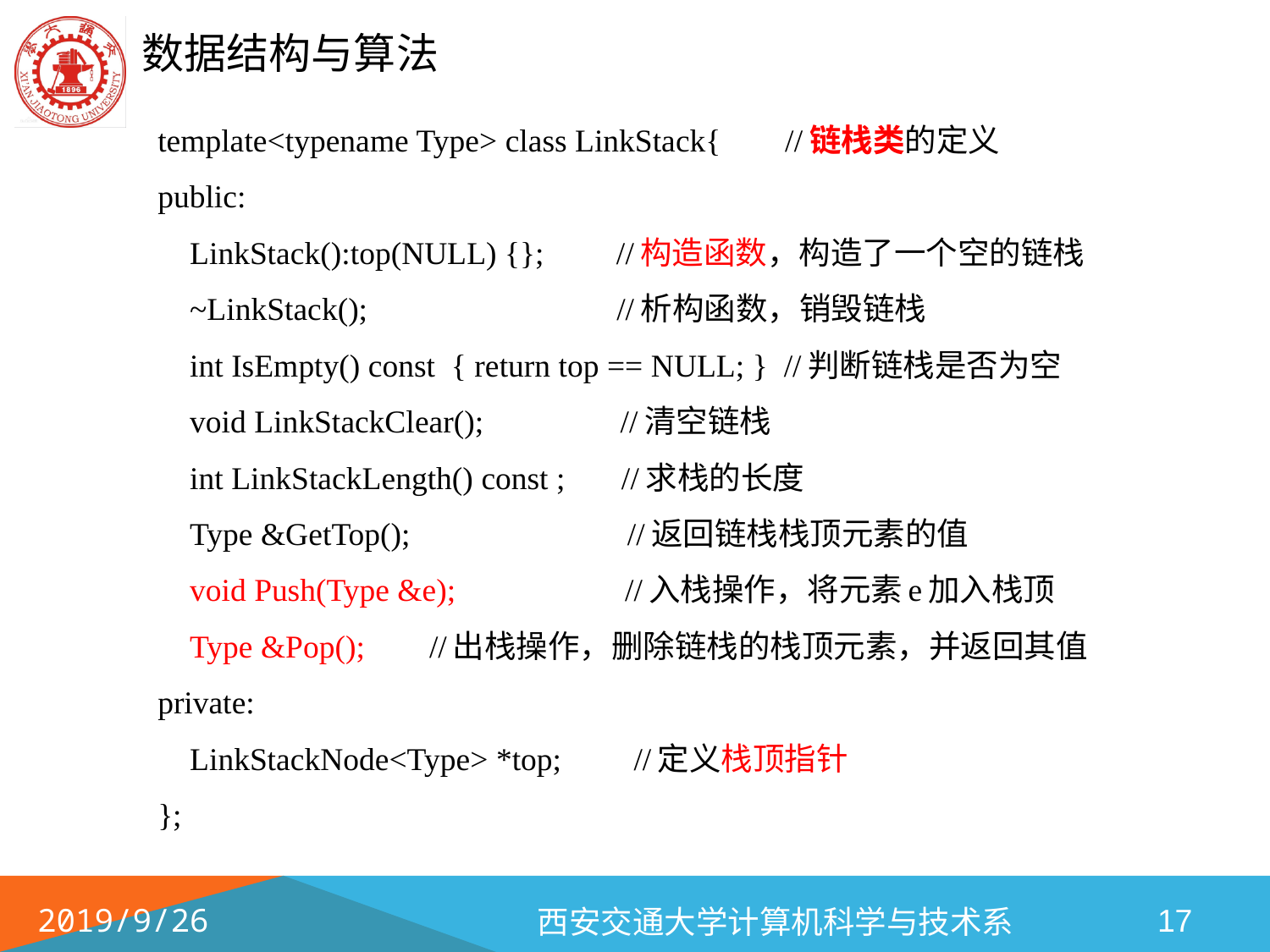

template<typename Type> class LinkStack{        //链栈类的定义
public:
    LinkStack():top(NULL) {};         //构造函数，构造了一个空的链栈
    ~LinkStack();                               //析构函数，销毁链栈
    int IsEmpty() const  { return top == NULL; }  //判断链栈是否为空
    void LinkStackClear();                 //清空链栈
    int LinkStackLength() const ;       //求栈的长度
    Type &GetTop();                           //返回链栈栈顶元素的值
    void Push(Type &e);                     //入栈操作，将元素e加入栈顶
    Type &Pop();        //出栈操作，删除链栈的栈顶元素，并返回其值
private:
    LinkStackNode<Type> *top;         //定义栈顶指针
};